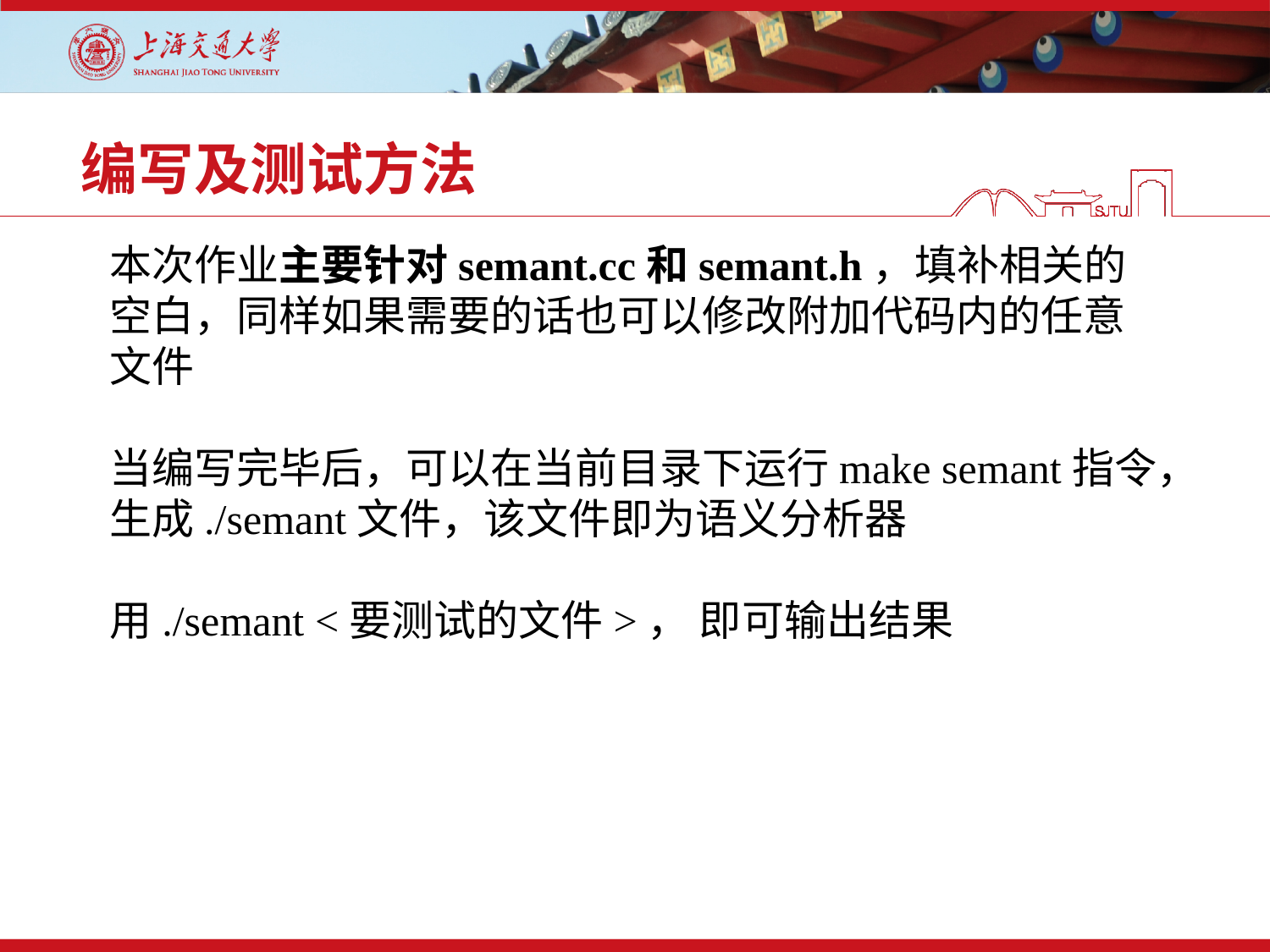

# 编写及测试方法
本次作业主要针对semant.cc和semant.h，填补相关的空白，同样如果需要的话也可以修改附加代码内的任意文件

当编写完毕后，可以在当前目录下运行make semant指令，生成./semant文件，该文件即为语义分析器

用./semant <要测试的文件>， 即可输出结果